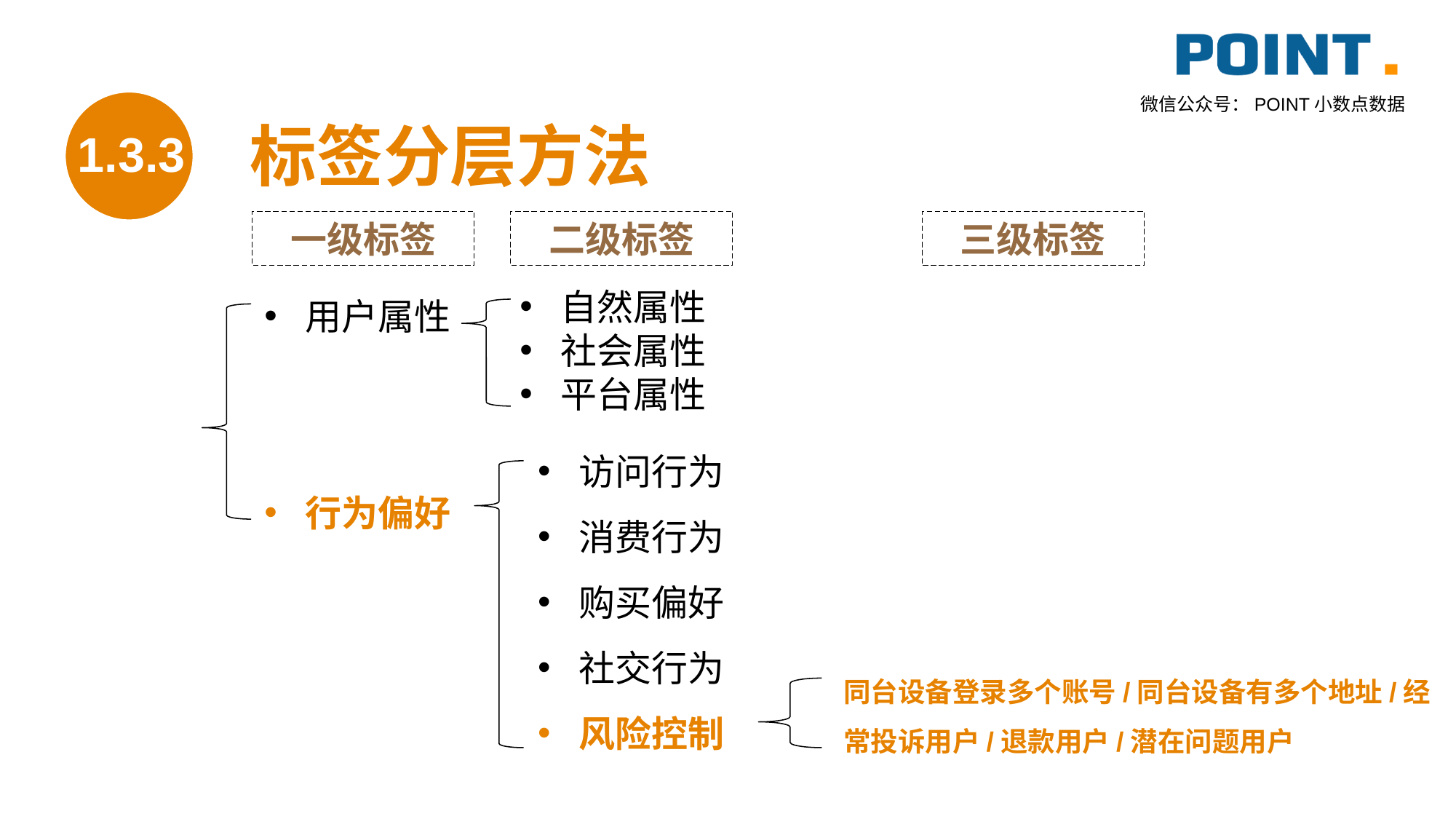

1.3.3
标签分层方法
一级标签
二级标签
三级标签
用户属性

行为偏好

自然属性
社会属性
平台属性

访问行为
消费行为
购买偏好
社交行为
风险控制

同台设备登录多个账号/同台设备有多个地址/经常投诉用户/退款用户/潜在问题用户